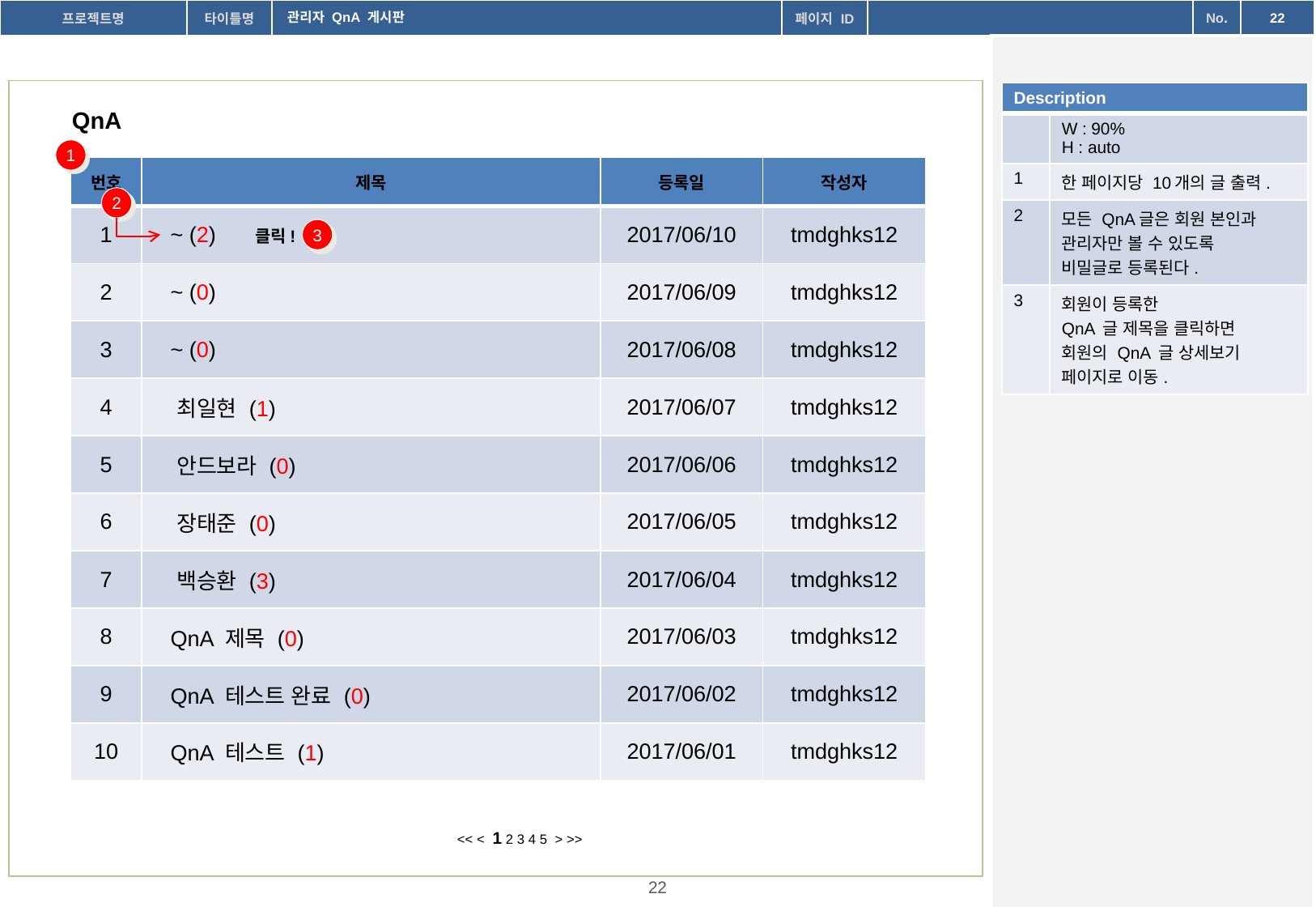

관리자 QnA 게시판

| Description |  |
| --- | --- |
|  | W : 90% H : auto |
| 1 | 한 페이지당 10개의 글 출력. |
| 2 | 모든 QnA글은 회원 본인과 관리자만 볼 수 있도록 비밀글로 등록된다. |
| 3 | 회원이 등록한 QnA 글 제목을 클릭하면 회원의 QnA 글 상세보기 페이지로 이동. |
QnA
1
| 번호 | 제목 | 등록일 | 작성자 |
| --- | --- | --- | --- |
| 1 | ~ (2) | 2017/06/10 | tmdghks12 |
| 2 | ~ (0) | 2017/06/09 | tmdghks12 |
| 3 | ~ (0) | 2017/06/08 | tmdghks12 |
| 4 | 최일현 (1) | 2017/06/07 | tmdghks12 |
| 5 | 안드보라 (0) | 2017/06/06 | tmdghks12 |
| 6 | 장태준 (0) | 2017/06/05 | tmdghks12 |
| 7 | 백승환 (3) | 2017/06/04 | tmdghks12 |
| 8 | QnA 제목 (0) | 2017/06/03 | tmdghks12 |
| 9 | QnA 테스트 완료 (0) | 2017/06/02 | tmdghks12 |
| 10 | QnA 테스트 (1) | 2017/06/01 | tmdghks12 |
2
클릭!
3
<< <  1 2 3 4 5  > >>